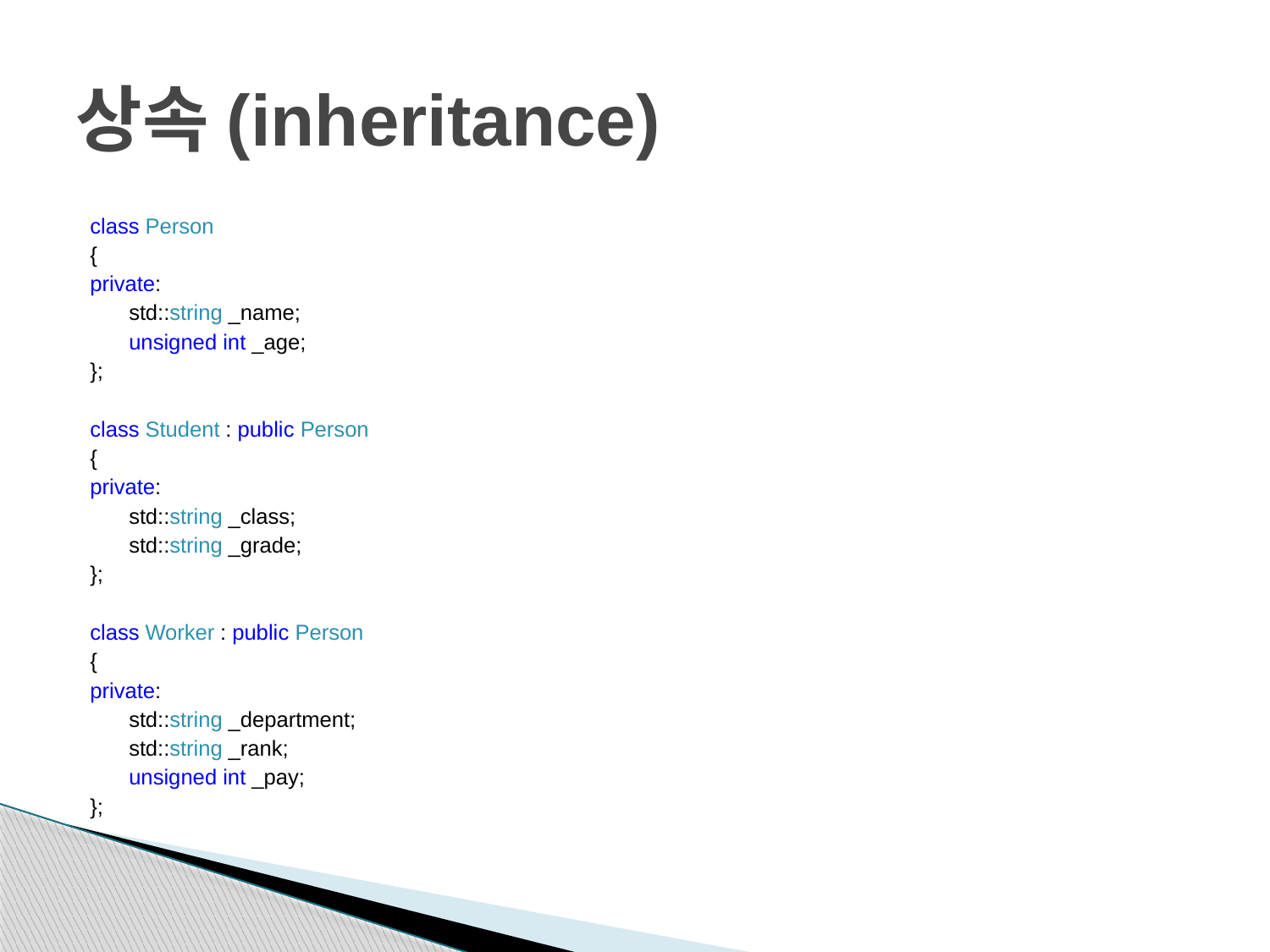

# 상속(inheritance)
class Person
{
private:
	 std::string _name;
	 unsigned int _age;
};

class Student : public Person
{
private:
	 std::string _class;
	 std::string _grade;
};

class Worker : public Person
{
private:
	 std::string _department;
	 std::string _rank;
	 unsigned int _pay;
};